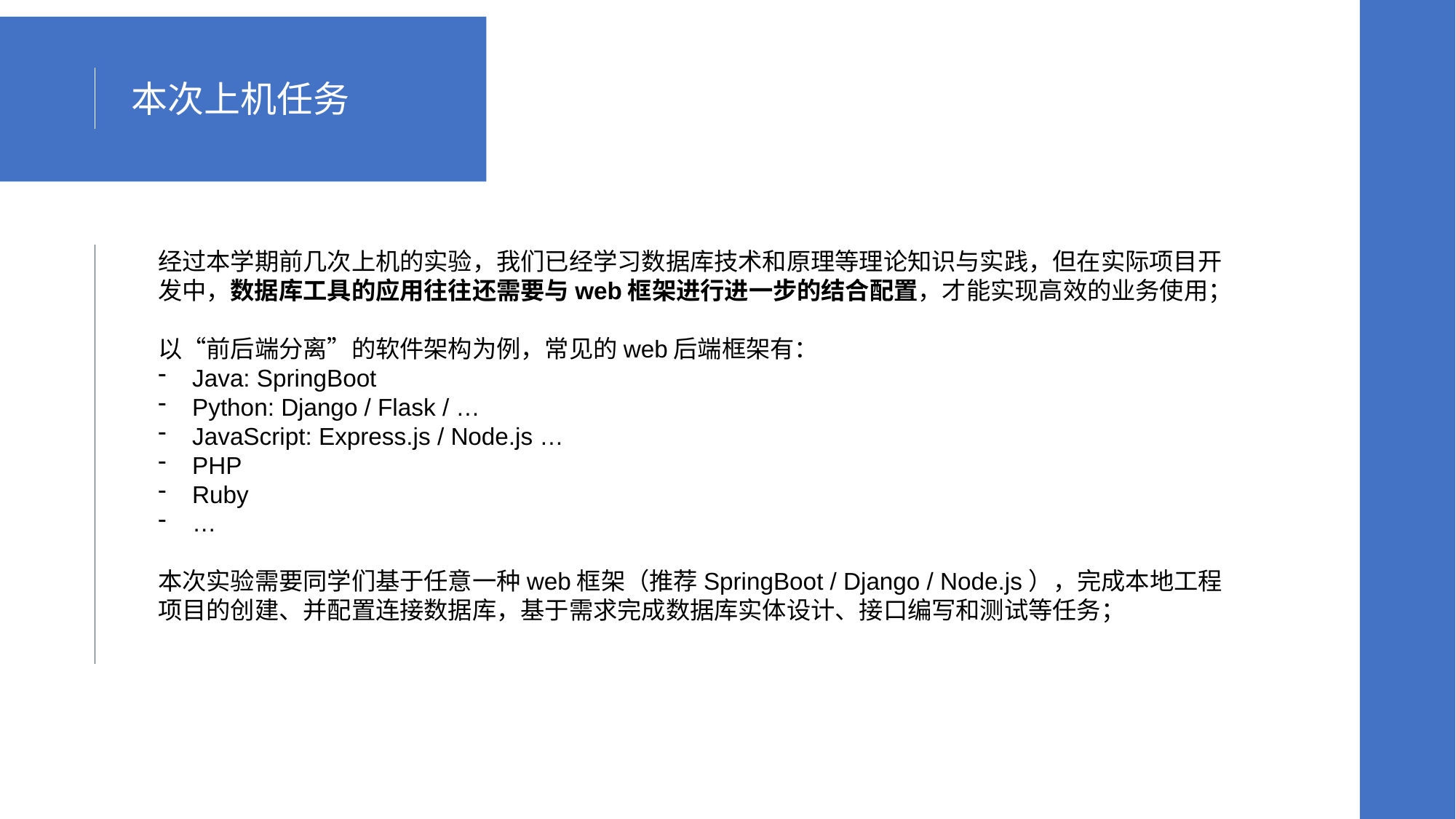

本次上机任务
经过本学期前几次上机的实验，我们已经学习数据库技术和原理等理论知识与实践，但在实际项目开发中，数据库工具的应用往往还需要与web框架进行进一步的结合配置，才能实现高效的业务使用；

以“前后端分离”的软件架构为例，常见的web后端框架有：
Java: SpringBoot
Python: Django / Flask / …
JavaScript: Express.js / Node.js …
PHP
Ruby
…

本次实验需要同学们基于任意一种web框架（推荐SpringBoot / Django / Node.js），完成本地工程项目的创建、并配置连接数据库，基于需求完成数据库实体设计、接口编写和测试等任务；